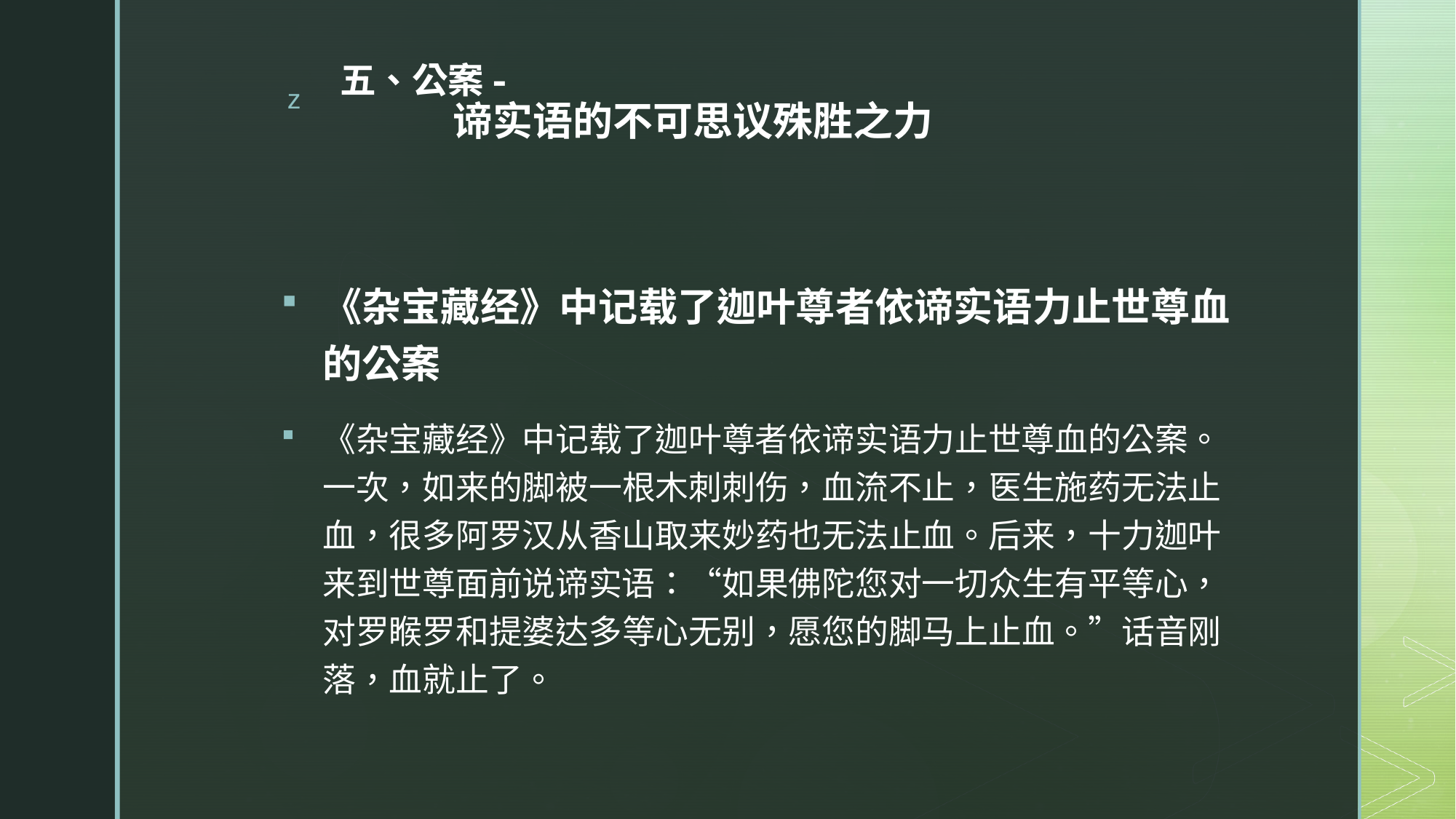

# 五、公案- 谛实语的不可思议殊胜之力
《杂宝藏经》中记载了迦叶尊者依谛实语力止世尊血的公案
《杂宝藏经》中记载了迦叶尊者依谛实语力止世尊血的公案。一次，如来的脚被一根木刺刺伤，血流不止，医生施药无法止血，很多阿罗汉从香山取来妙药也无法止血。后来，十力迦叶来到世尊面前说谛实语：“如果佛陀您对一切众生有平等心，对罗睺罗和提婆达多等心无别，愿您的脚马上止血。”话音刚落，血就止了。